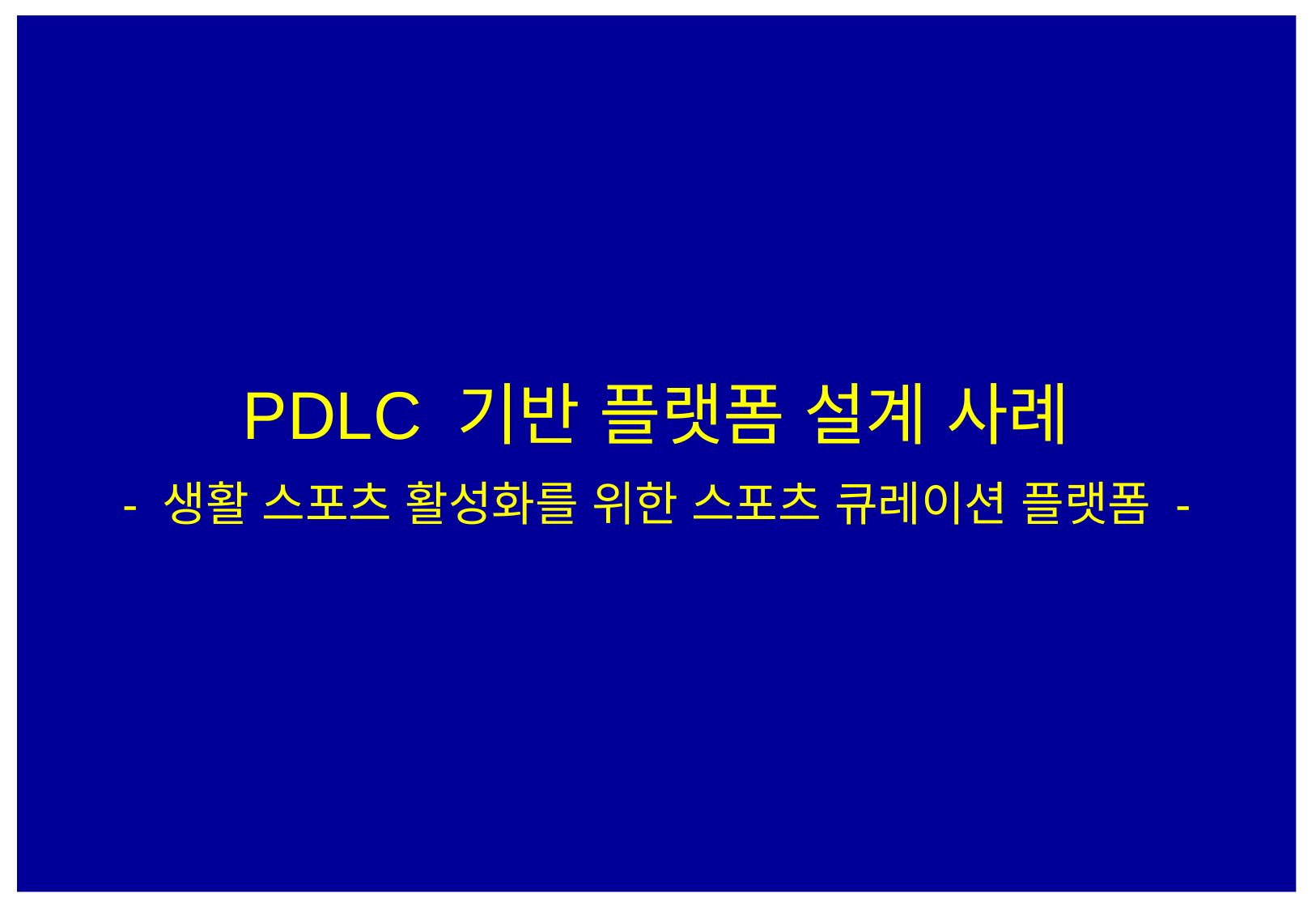

PDLC 기반 플랫폼 설계 사례

- 생활 스포츠 활성화를 위한 스포츠 큐레이션 플랫폼 -